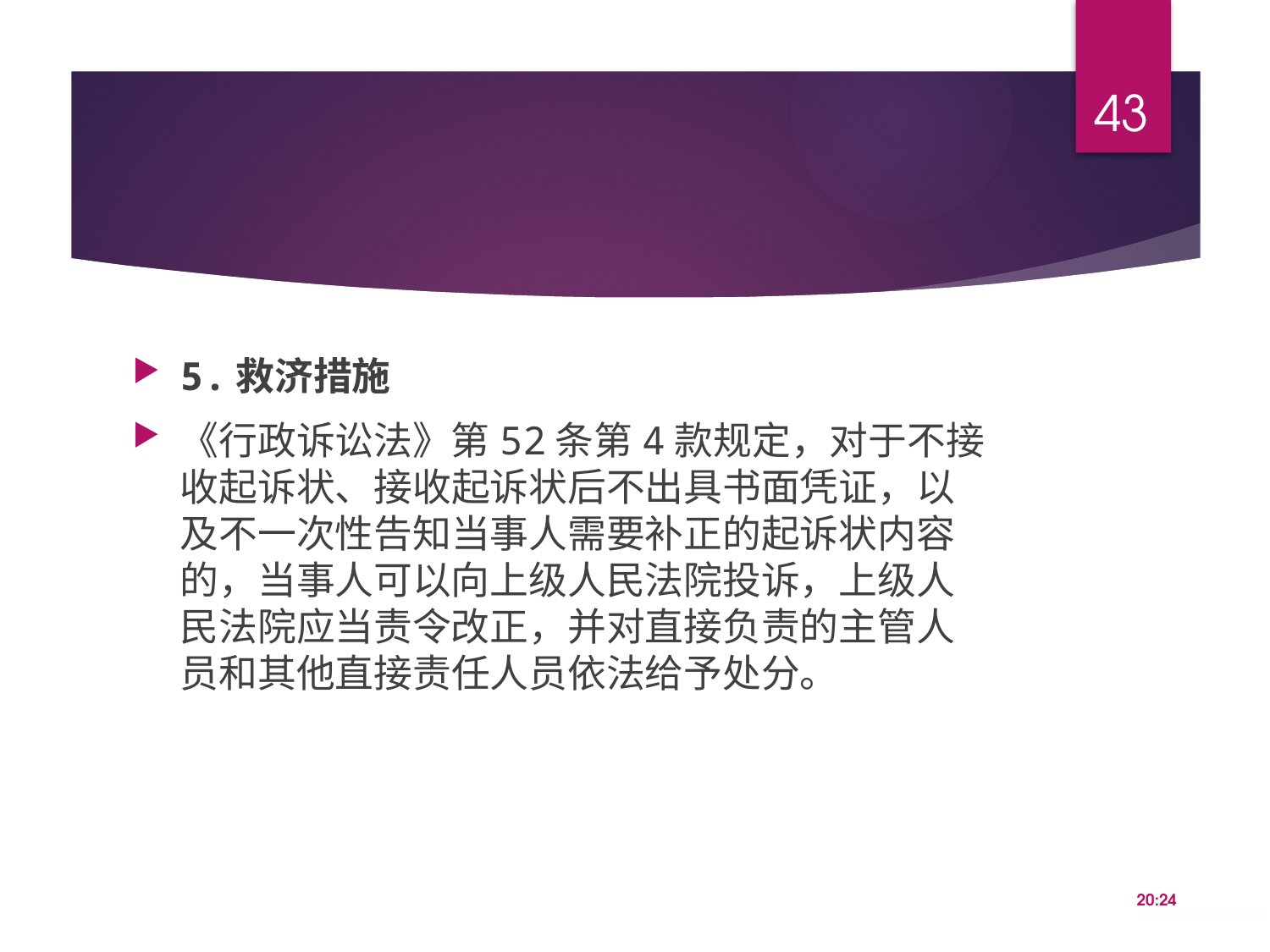

43
#
5.救济措施
《行政诉讼法》第52条第4款规定，对于不接收起诉状、接收起诉状后不出具书面凭证，以及不一次性告知当事人需要补正的起诉状内容的，当事人可以向上级人民法院投诉，上级人民法院应当责令改正，并对直接负责的主管人员和其他直接责任人员依法给予处分。

20:24